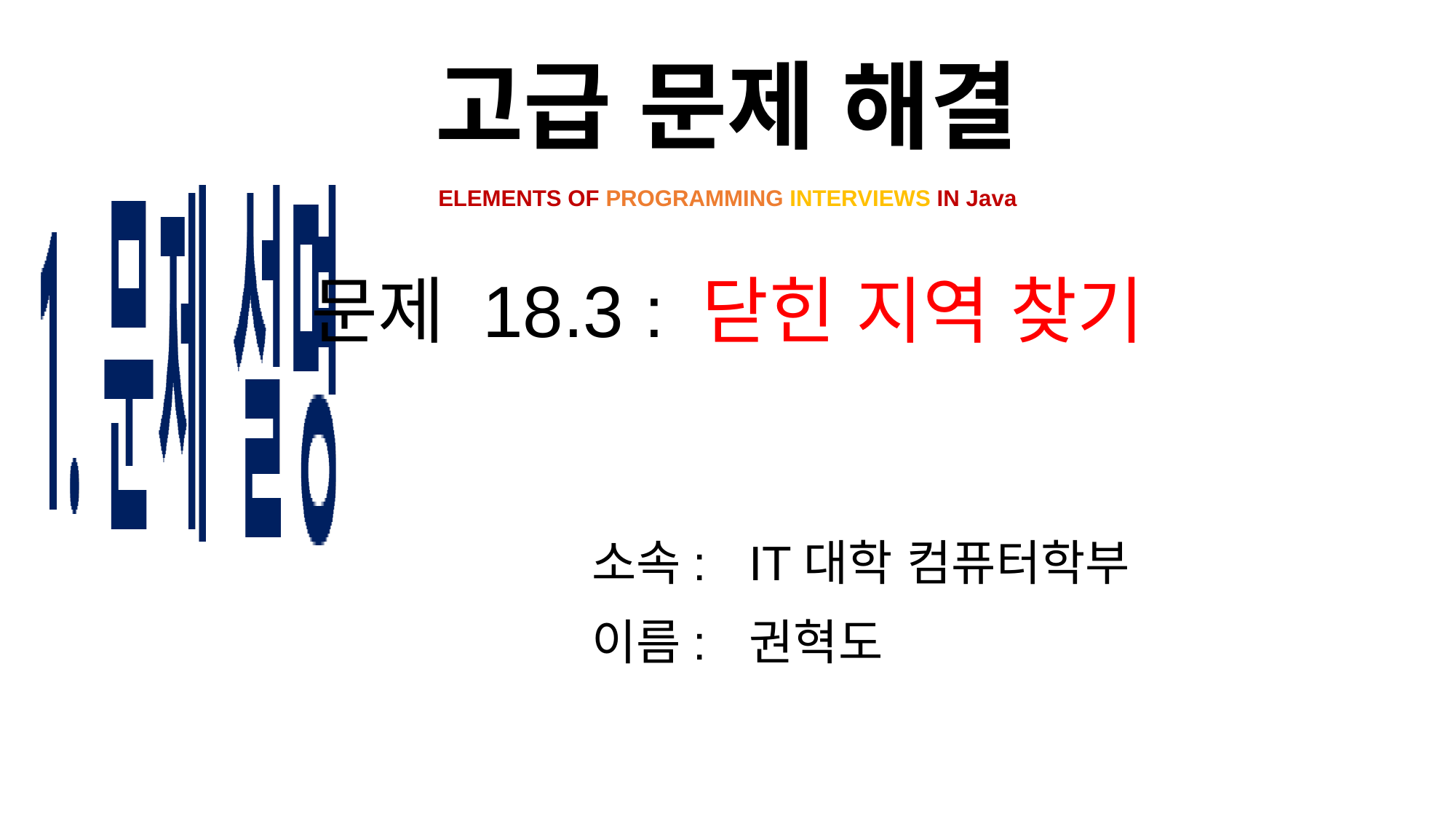

고급 문제 해결
# ELEMENTS OF PROGRAMMING INTERVIEWS IN Java
문제 18.3 : 닫힌 지역 찾기
소속:
IT대학 컴퓨터학부
이름:
권혁도